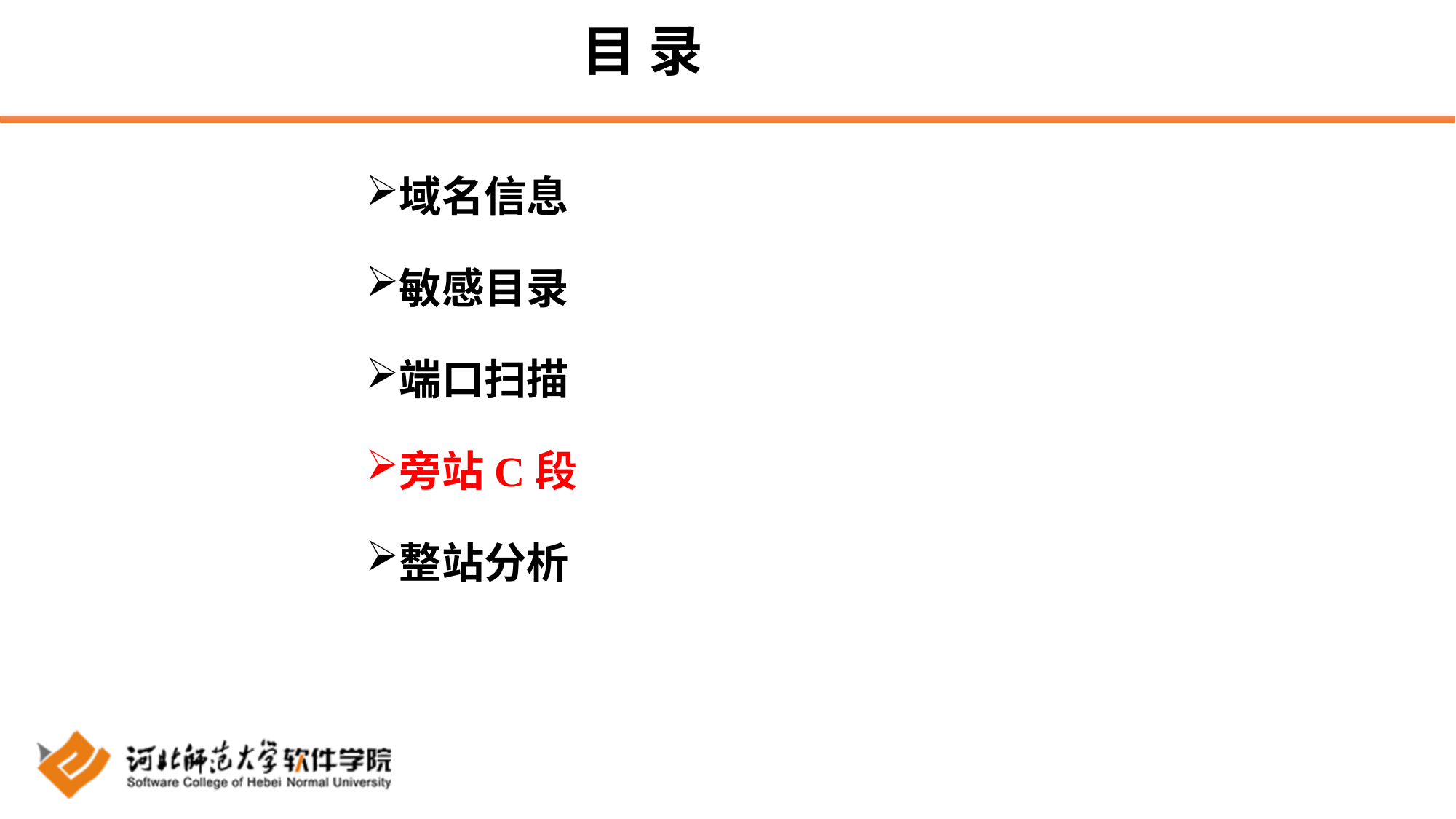

# 目 录
域名信息
敏感目录
端口扫描
旁站C段
整站分析